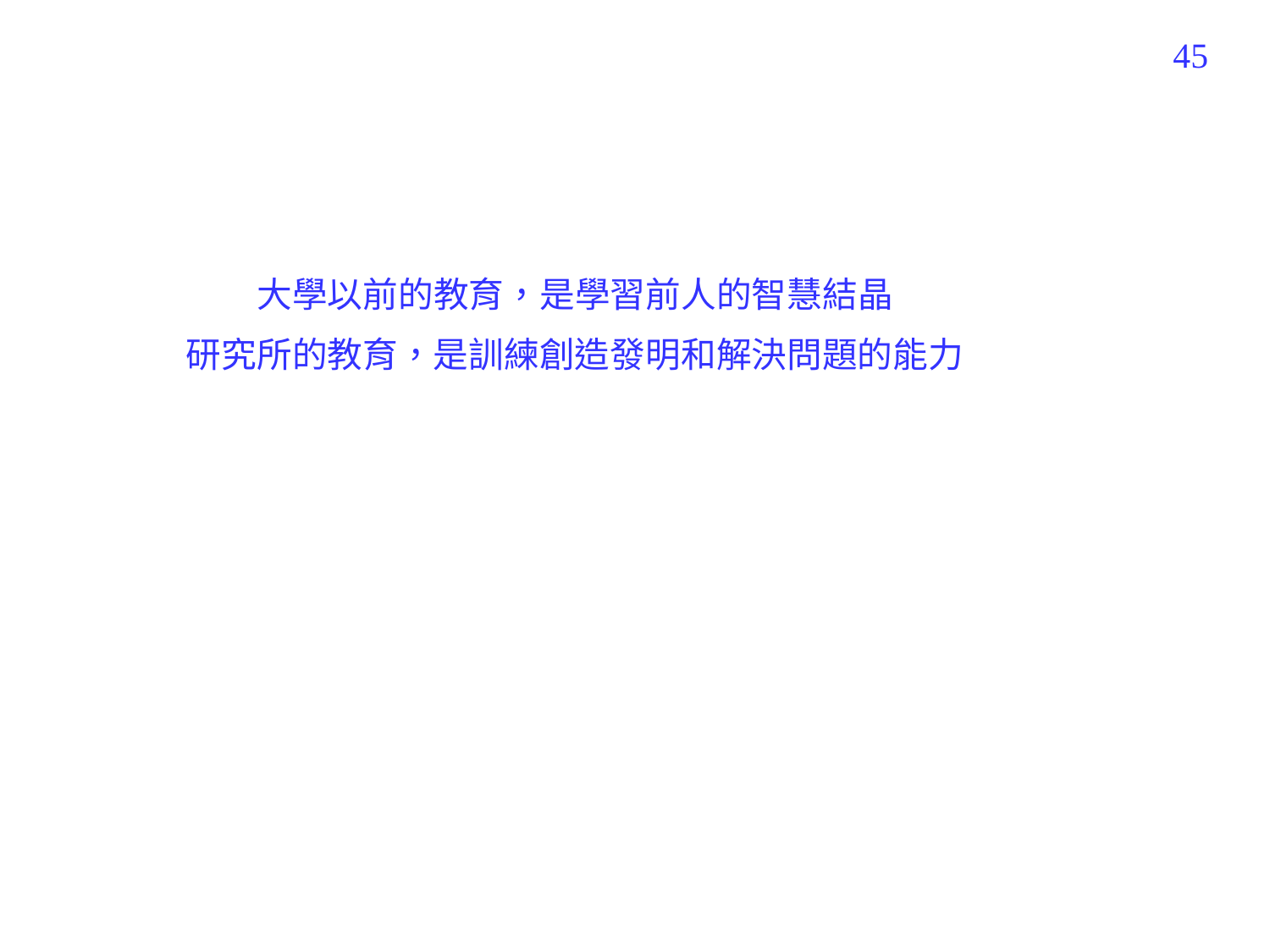

45
大學以前的教育，是學習前人的智慧結晶
研究所的教育，是訓練創造發明和解決問題的能力